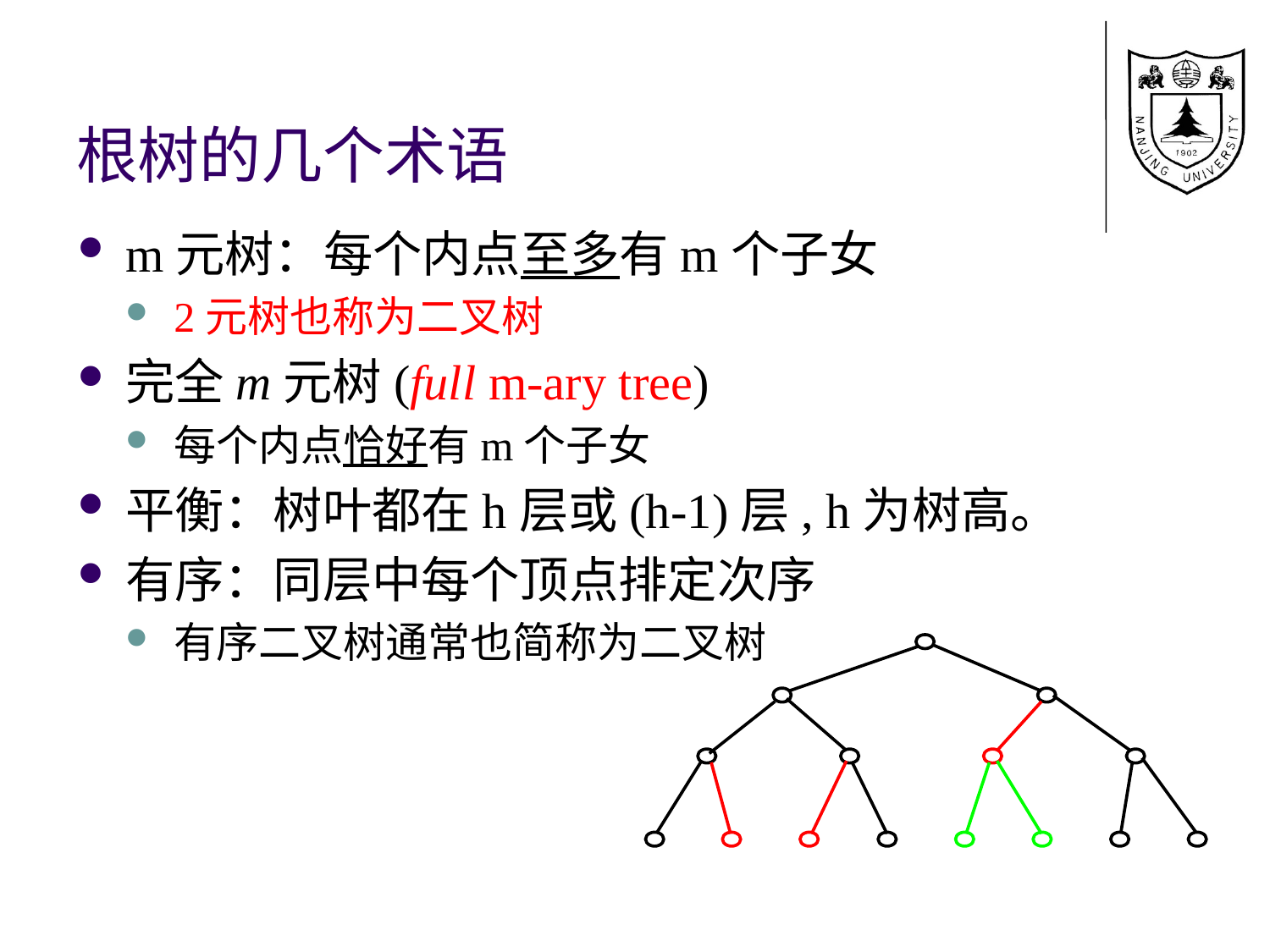

# 根树的几个术语
m元树：每个内点至多有m个子女
2元树也称为二叉树
完全m元树(full m-ary tree)
每个内点恰好有m个子女
平衡：树叶都在h层或(h-1)层, h为树高。
有序：同层中每个顶点排定次序
有序二叉树通常也简称为二叉树